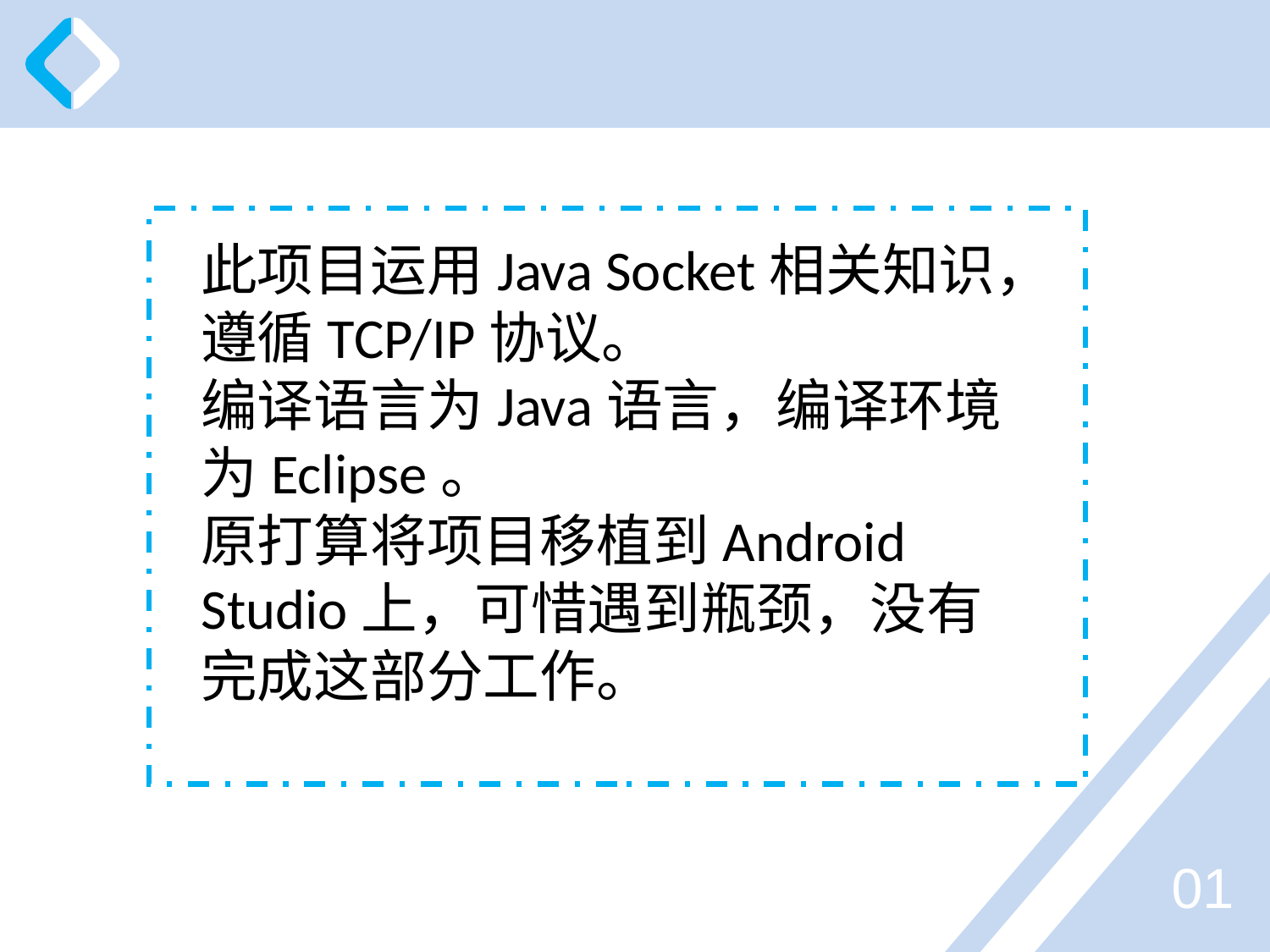

此项目运用Java Socket相关知识，遵循TCP/IP协议。
编译语言为Java语言，编译环境为Eclipse。
原打算将项目移植到Android  Studio上，可惜遇到瓶颈，没有完成这部分工作。

01